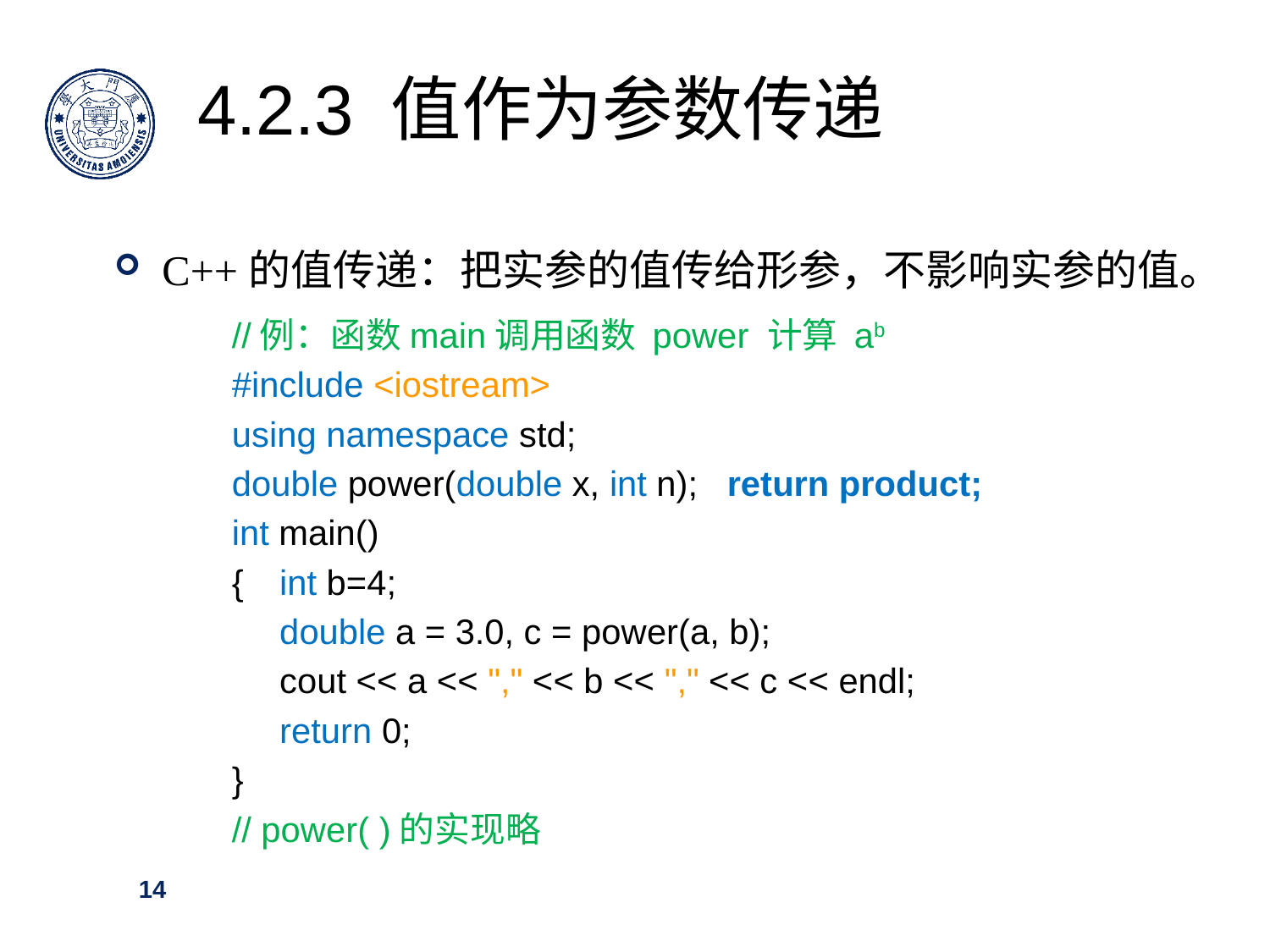

4.2.3 值作为参数传递
C++的值传递：把实参的值传给形参，不影响实参的值。
//例：函数main调用函数 power 计算 ab
#include <iostream>
using namespace std;
double power(double x, int n);   return product;
int main()
{	int b=4;
	double a = 3.0, c = power(a, b);
	cout << a << "," << b << "," << c << endl;
	return 0;
}
// power( )的实现略
14